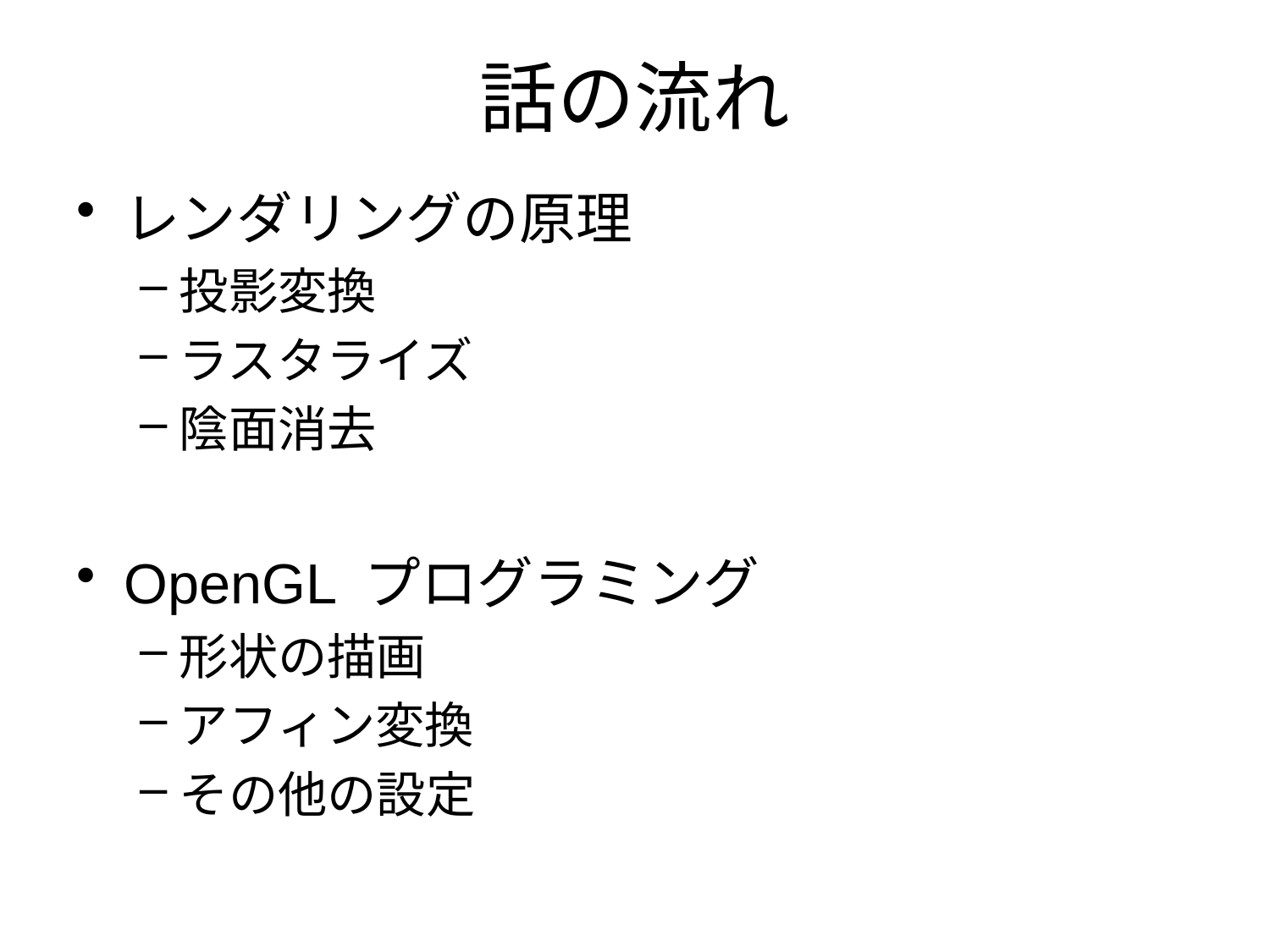

話の流れ
レンダリングの原理
投影変換
ラスタライズ
陰面消去

OpenGL プログラミング
形状の描画
アフィン変換
その他の設定